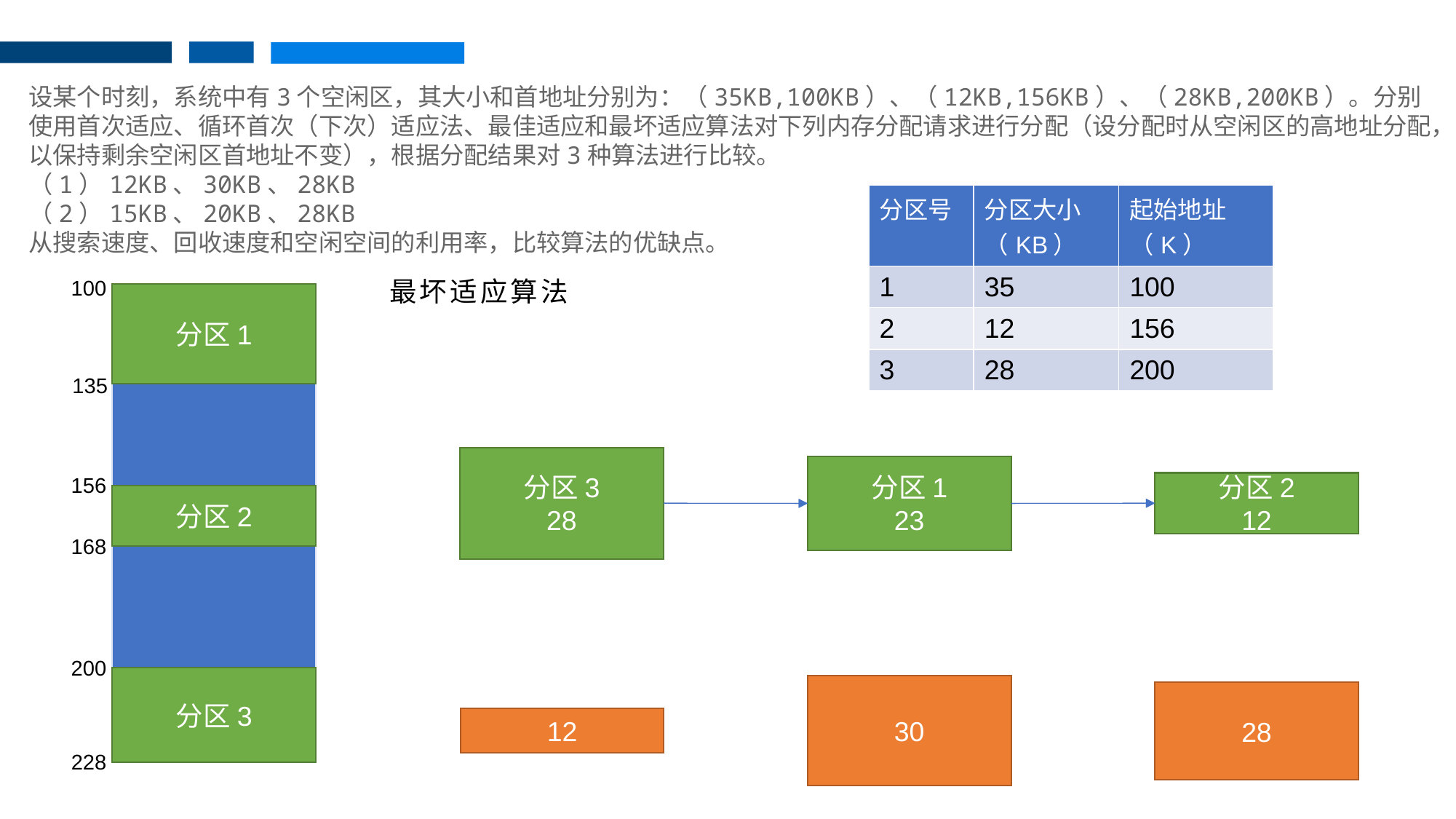

设某个时刻，系统中有3个空闲区，其大小和首地址分别为：（35KB,100KB）、（12KB,156KB）、（28KB,200KB）。分别使用首次适应、循环首次（下次）适应法、最佳适应和最坏适应算法对下列内存分配请求进行分配（设分配时从空闲区的高地址分配，以保持剩余空闲区首地址不变），根据分配结果对3种算法进行比较。
（1）12KB、30KB、28KB
（2）15KB、20KB、28KB
从搜索速度、回收速度和空闲空间的利用率，比较算法的优缺点。
| 分区号 | 分区大小（KB） | 起始地址（K） |
| --- | --- | --- |
| 1 | 35 | 100 |
| 2 | 12 | 156 |
| 3 | 28 | 200 |
100

分区1
135
156
分区2
168
200
分区3
228
最坏适应算法
分区1
35
分区3
28
分区3
28
分区1
23
分区2
12
分区2
12
30
28
12